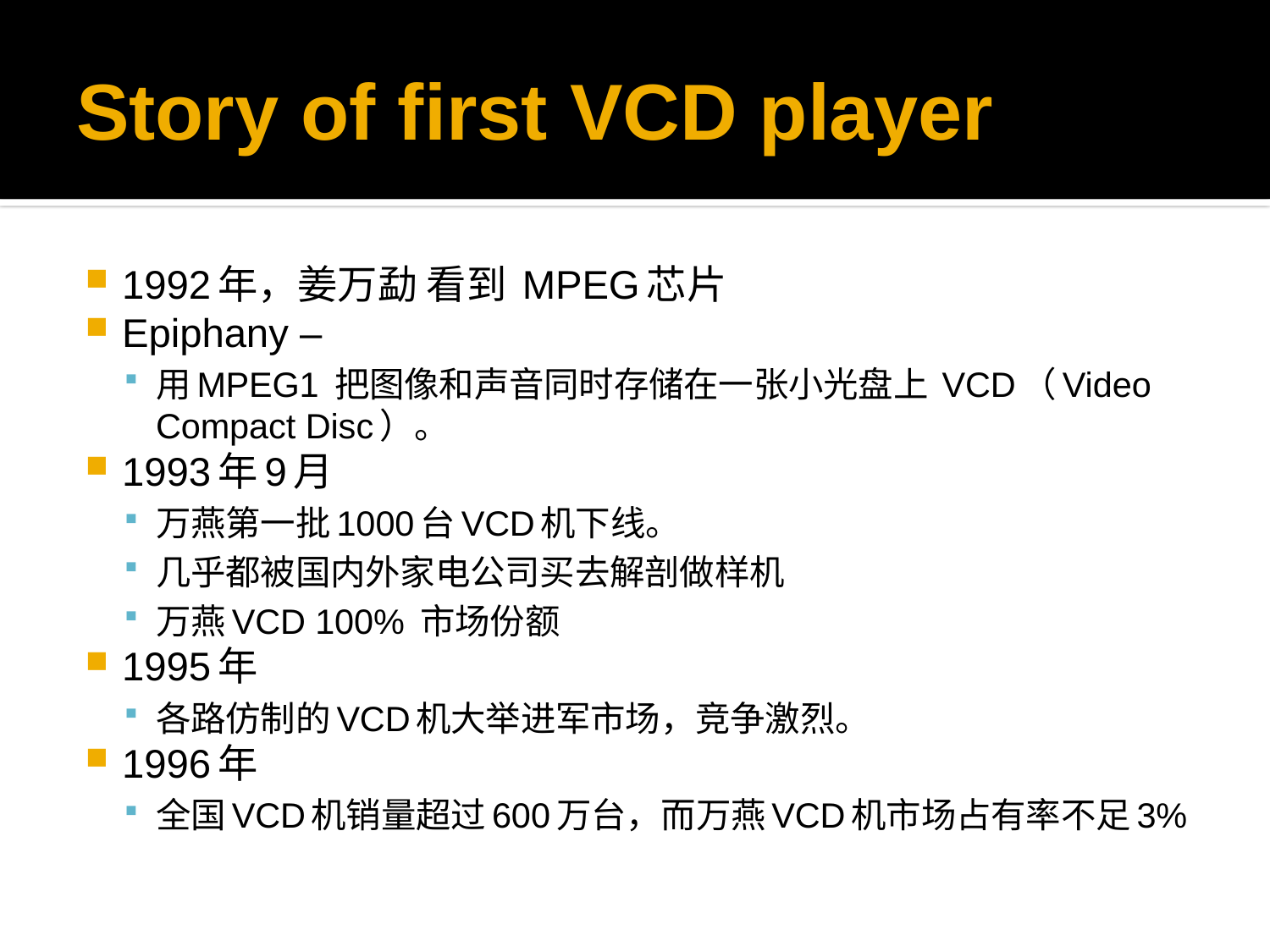

# Story of first VCD player
1992年，姜万勐 看到 MPEG芯片
Epiphany –
用MPEG1 把图像和声音同时存储在一张小光盘上 VCD（Video Compact Disc）。
1993年9月
万燕第一批1000台VCD机下线。
几乎都被国内外家电公司买去解剖做样机
万燕VCD 100% 市场份额
1995年
各路仿制的VCD机大举进军市场，竞争激烈。
1996年
全国VCD机销量超过600万台，而万燕VCD机市场占有率不足3%